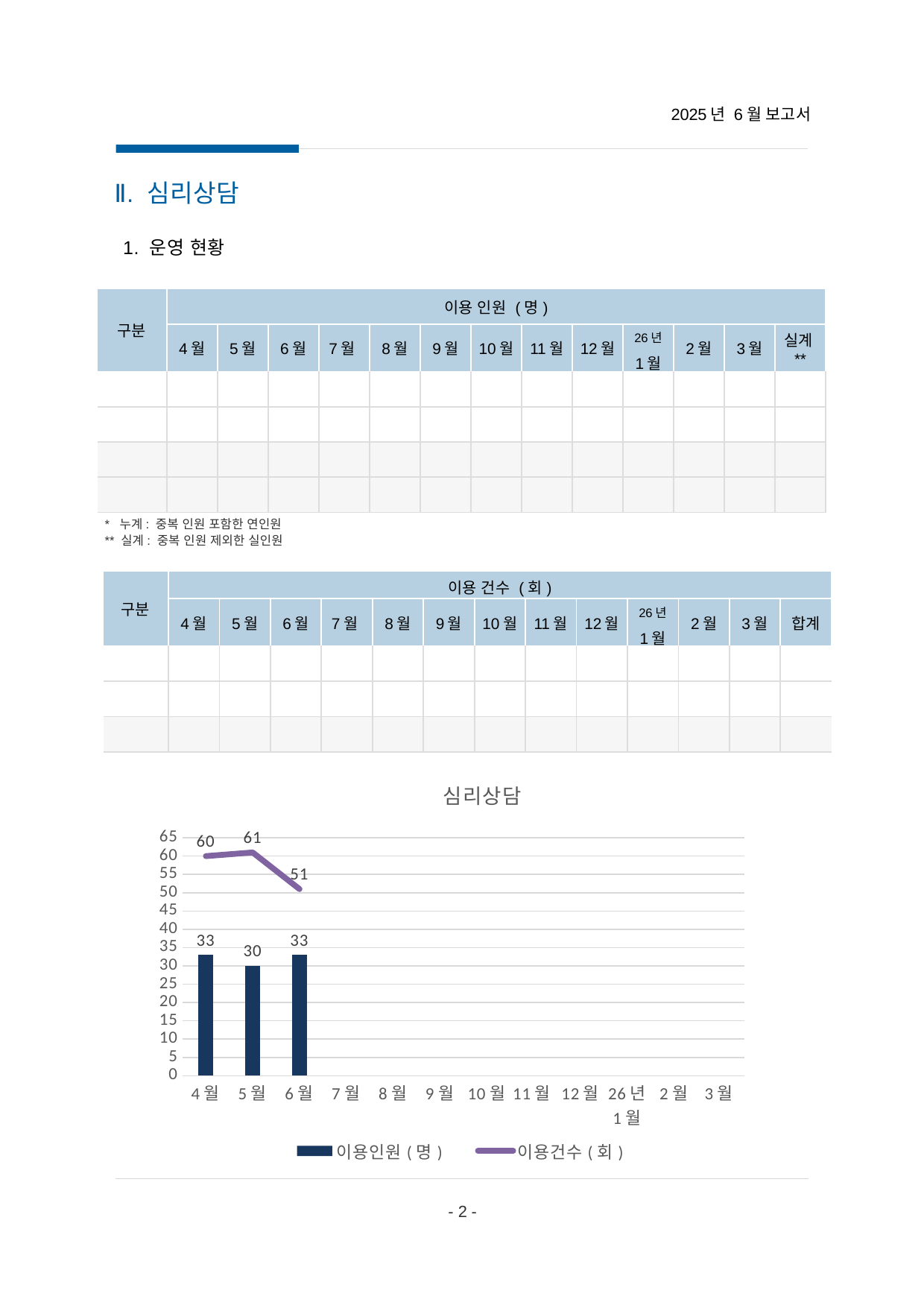

2025년 6월 보고서

Ⅱ. 심리상담
 1. 운영 현황
| 구분 | 이용 인원 (명) |  |  |  |  |  |  |  |  |  |  |  |  |
| --- | --- | --- | --- | --- | --- | --- | --- | --- | --- | --- | --- | --- | --- |
|  | 4월 | 5월 | 6월 | 7월 | 8월 | 9월 | 10월 | 11월 | 12월 | 26년 1월 | 2월 | 3월 | 실계\*\* |
|  |  |  |  |  |  |  |  |  |  |  |  |  |  |
|  |  |  |  |  |  |  |  |  |  |  |  |  |  |
|  |  |  |  |  |  |  |  |  |  |  |  |  |  |
|  |  |  |  |  |  |  |  |  |  |  |  |  |  |
*  누계: 중복 인원 포함한 연인원
** 실계: 중복 인원 제외한 실인원
| 구분 | 이용 건수 (회) |  |  |  |  |  |  |  |  |  |  |  |  |
| --- | --- | --- | --- | --- | --- | --- | --- | --- | --- | --- | --- | --- | --- |
|  | 4월 | 5월 | 6월 | 7월 | 8월 | 9월 | 10월 | 11월 | 12월 | 26년 1월 | 2월 | 3월 | 합계 |
|  |  |  |  |  |  |  |  |  |  |  |  |  |  |
|  |  |  |  |  |  |  |  |  |  |  |  |  |  |
|  |  |  |  |  |  |  |  |  |  |  |  |  |  |

### Chart: 심리상담

| Category | 이용인원(명) | 이용건수(회) |
|---|---|---|
| 4월 | 33.0 | 60.0 |
| 5월 | 30.0 | 61.0 |
| 6월 | 33.0 | 51.0 |
| 7월 | None | None |
| 8월 | None | None |
| 9월 | None | None |
| 10월 | None | None |
| 11월  | None | None |
| 12월 | None | None |
| 26년 1월 | None | None |
| 2월 | None | None |
| 3월  | None | None |
- 2 -